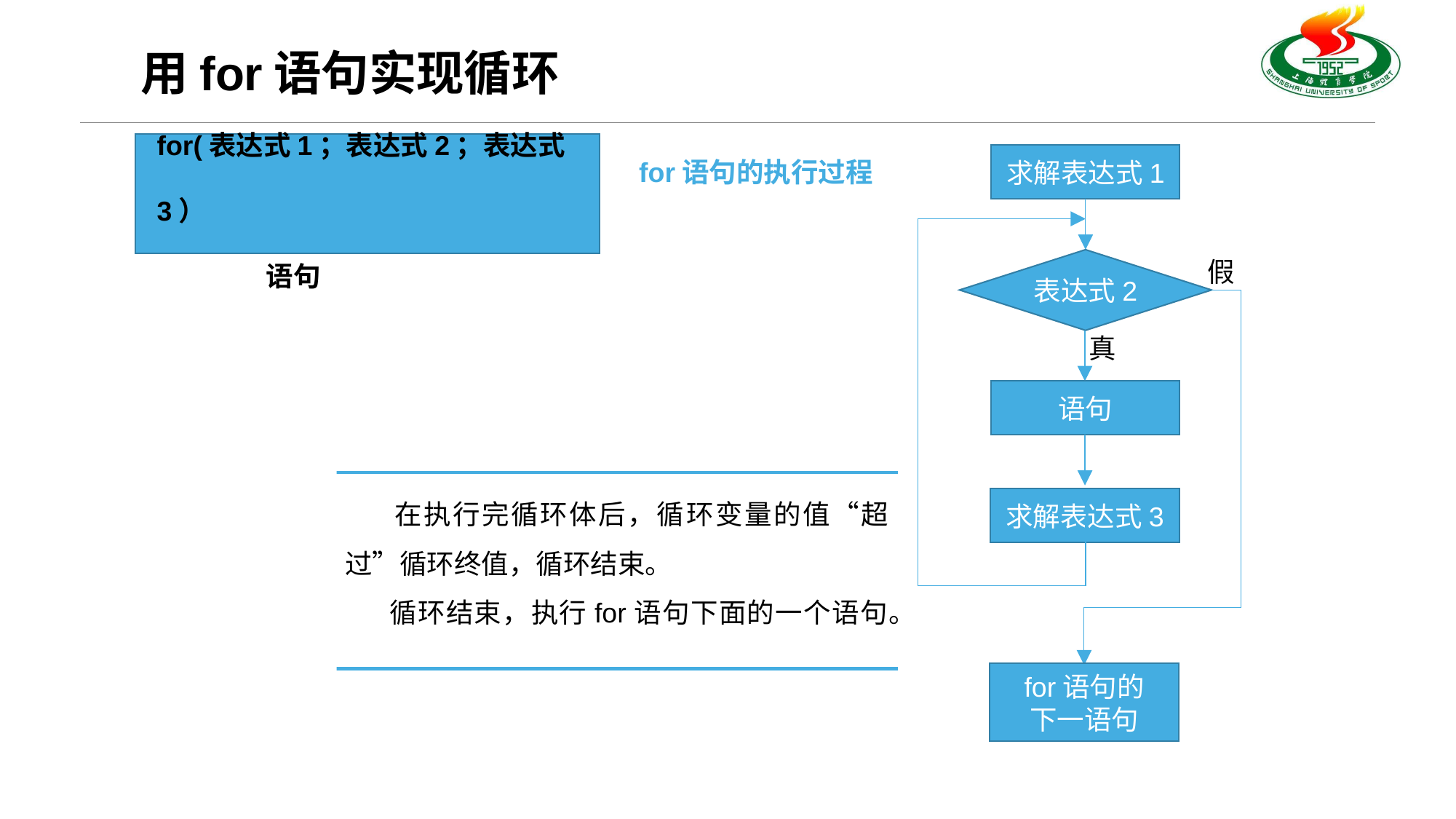

# 用for语句实现循环
for语句的执行过程
for(表达式1；表达式2；表达式3）
	语句
求解表达式1

表达式2
假

真
语句
求解表达式3
for语句的
下一语句
     在执行完循环体后，循环变量的值“超过”循环终值，循环结束。
     循环结束，执行for语句下面的一个语句。